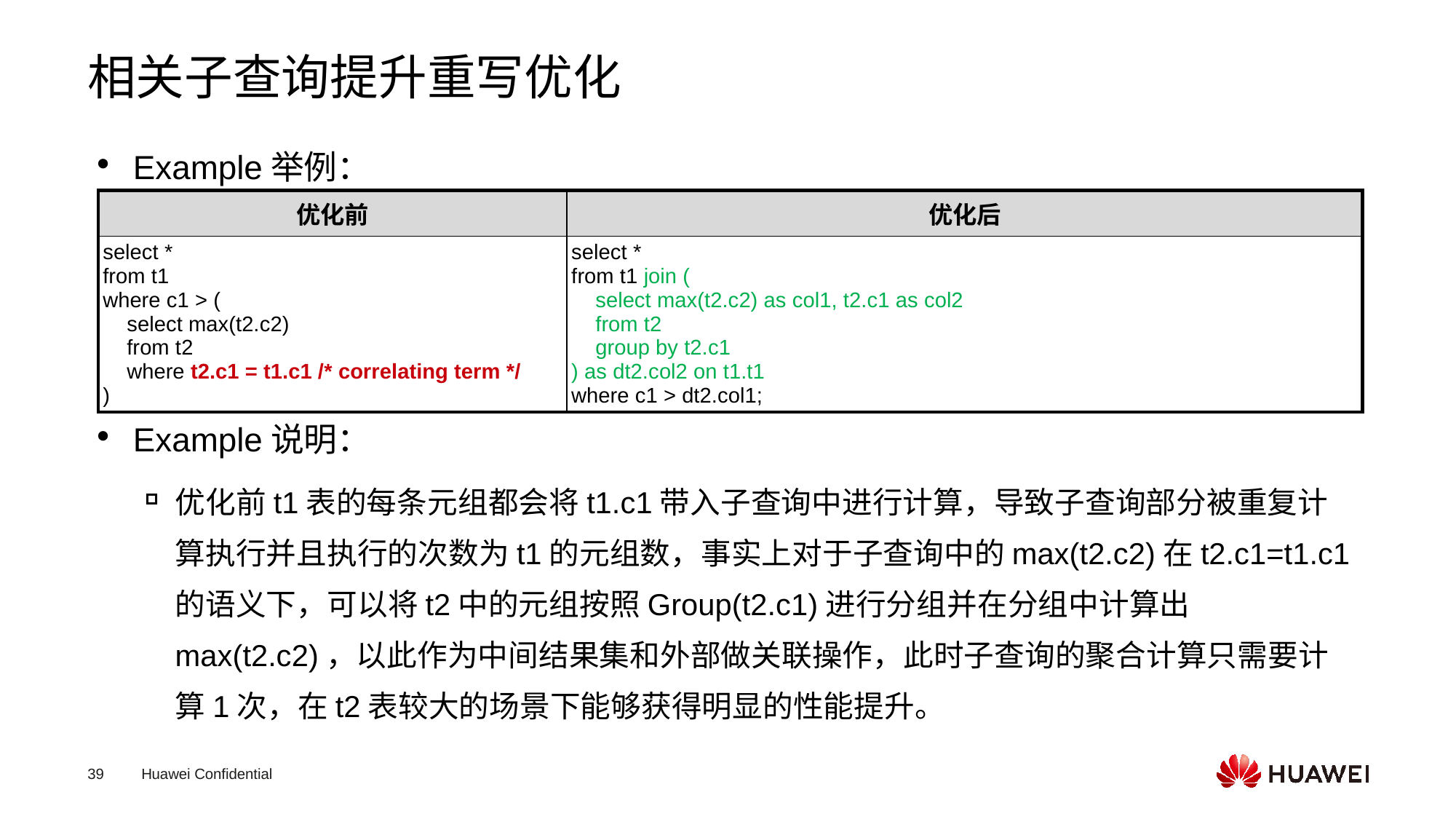

# 相关子查询提升重写优化
Example举例：

Example说明：
优化前t1表的每条元组都会将t1.c1带入子查询中进行计算，导致子查询部分被重复计算执行并且执行的次数为t1的元组数，事实上对于子查询中的max(t2.c2)在t2.c1=t1.c1的语义下，可以将t2中的元组按照Group(t2.c1)进行分组并在分组中计算出max(t2.c2)，以此作为中间结果集和外部做关联操作，此时子查询的聚合计算只需要计算1次，在t2表较大的场景下能够获得明显的性能提升。

| 优化前 | 优化后 |
| --- | --- |
| select \* from t1 where c1 > ( select max(t2.c2) from t2 where t2.c1 = t1.c1 /\* correlating term \*/ ) | select \* from t1 join ( select max(t2.c2) as col1, t2.c1 as col2 from t2 group by t2.c1 ) as dt2.col2 on t1.t1 where c1 > dt2.col1; |